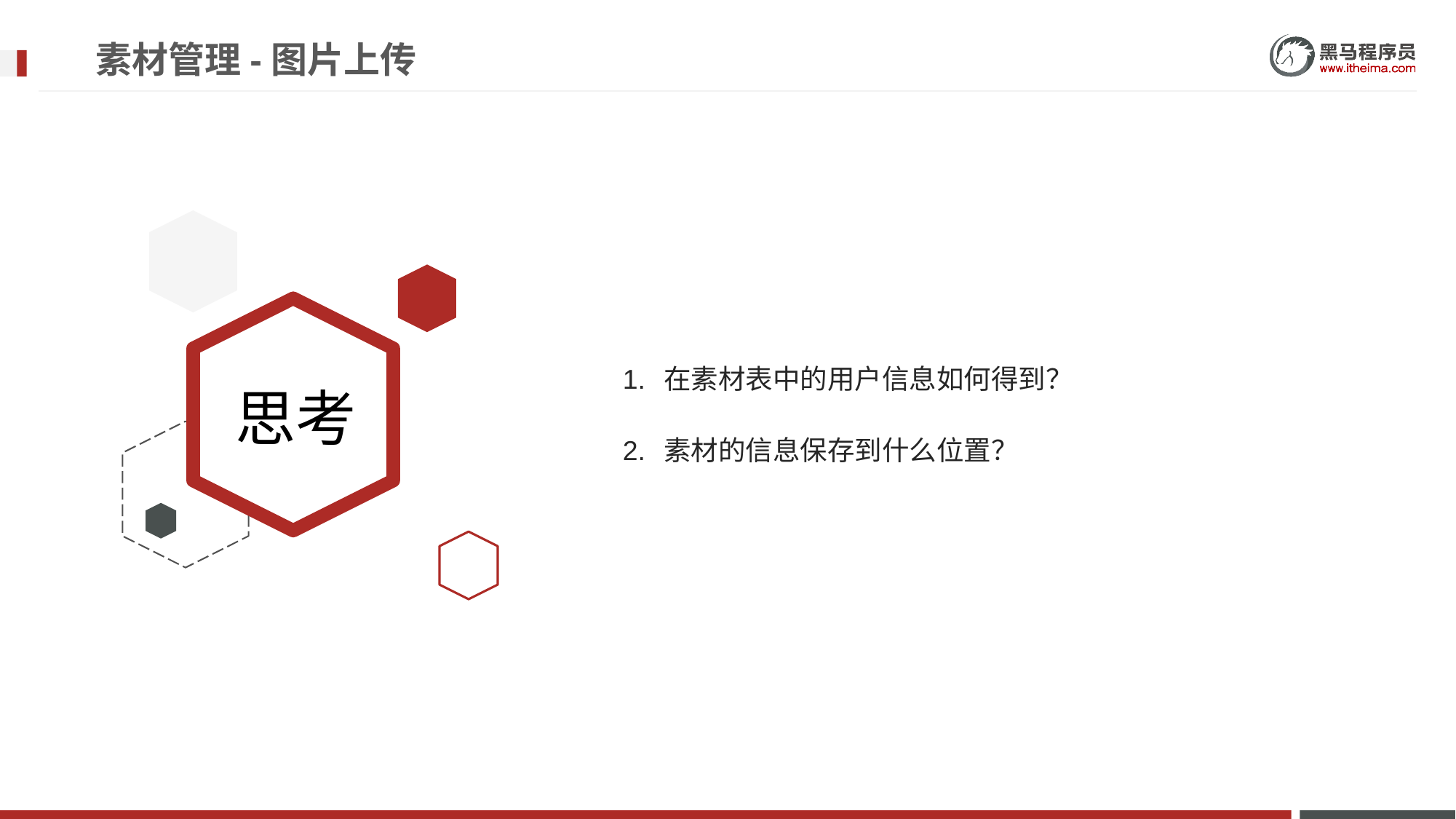

# 素材管理-图片上传
在素材表中的用户信息如何得到？
素材的信息保存到什么位置？